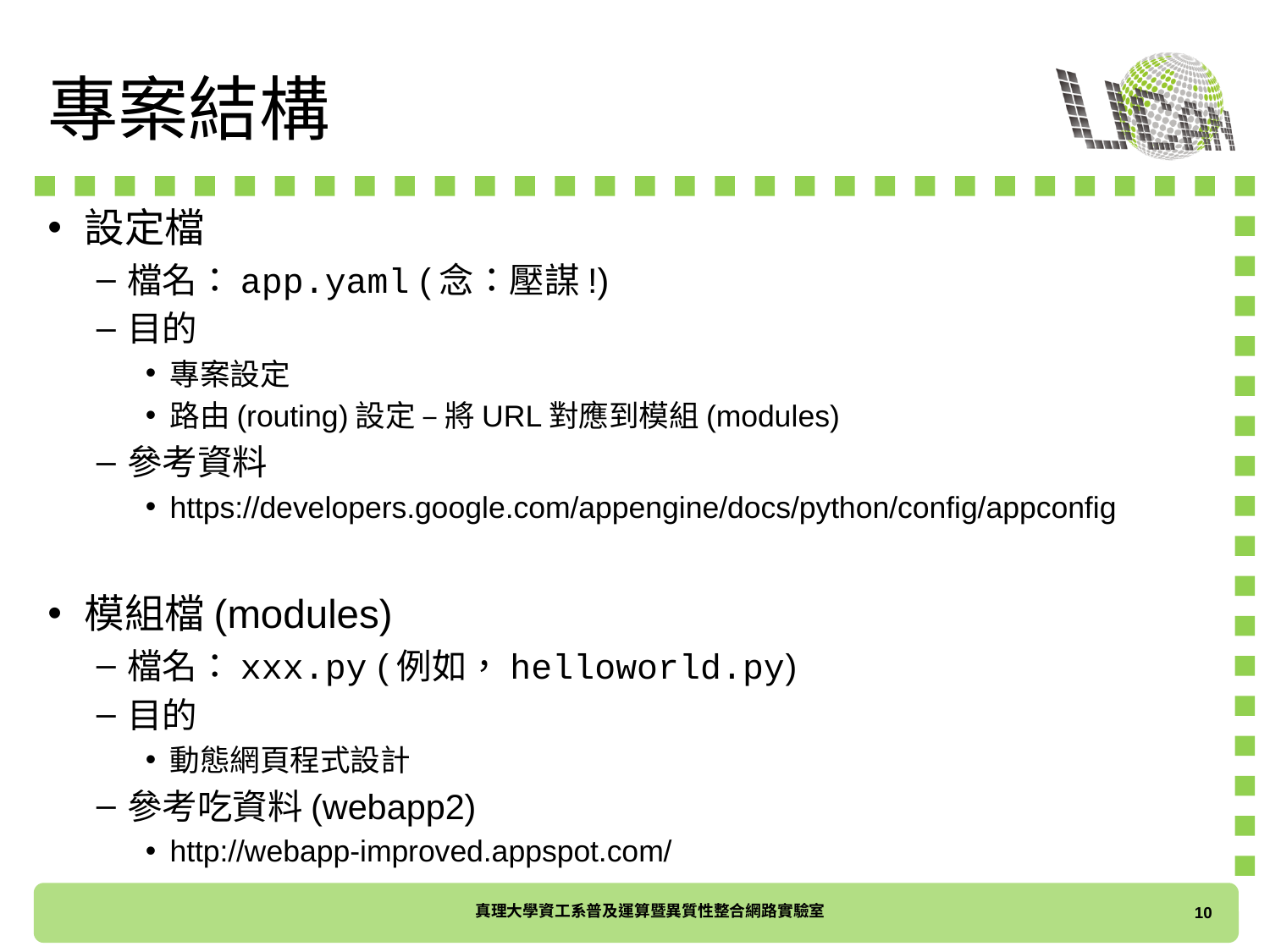

# 專案結構
設定檔
檔名：app.yaml (念：壓謀!)
目的
專案設定
路由(routing)設定 – 將URL對應到模組(modules)
參考資料
https://developers.google.com/appengine/docs/python/config/appconfig

模組檔(modules)
檔名：xxx.py (例如，helloworld.py)
目的
動態網頁程式設計
參考吃資料(webapp2)
http://webapp-improved.appspot.com/
10
真理大學資工系普及運算暨異質性整合網路實驗室